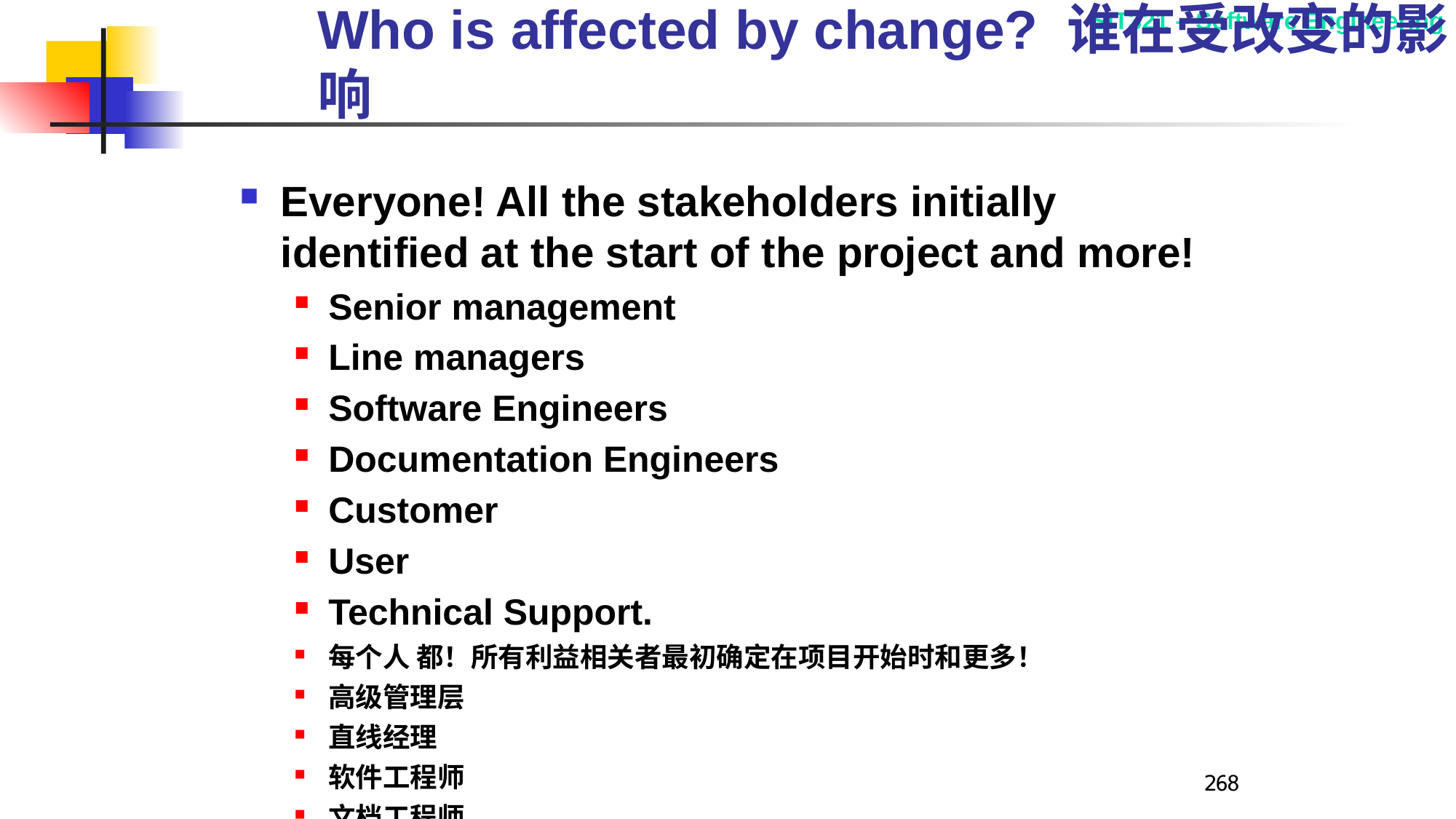

Who is affected by change? 谁在受改变的影响
Everyone! All the stakeholders initially identified at the start of the project and more!
Senior management
Line managers
Software Engineers
Documentation Engineers
Customer
User
Technical Support.
每个人 都！所有利益相关者最初确定在项目开始时和更多！
高级管理层
直线经理
软件工程师
文档工程师
客户
用户
技术支持。

268